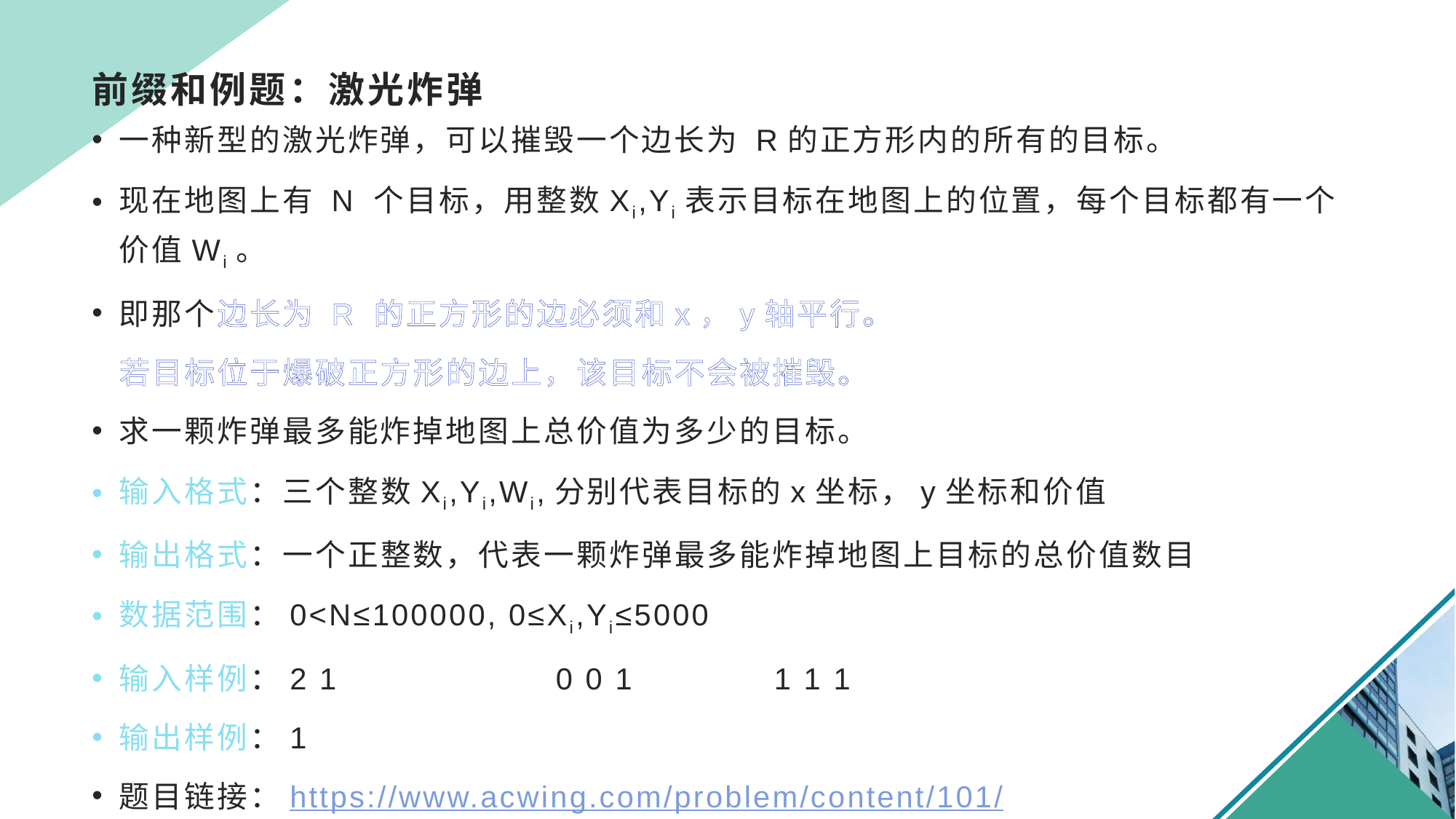

# 前缀和例题：激光炸弹
一种新型的激光炸弹，可以摧毁一个边长为 R的正方形内的所有的目标。
现在地图上有 N 个目标，用整数Xi,Yi表示目标在地图上的位置，每个目标都有一个价值Wi。
即那个边长为 R 的正方形的边必须和x，y轴平行。
若目标位于爆破正方形的边上，该目标不会被摧毁。
求一颗炸弹最多能炸掉地图上总价值为多少的目标。
输入格式：三个整数Xi,Yi,Wi,分别代表目标的x坐标，y坐标和价值
输出格式：一个正整数，代表一颗炸弹最多能炸掉地图上目标的总价值数目
数据范围：0<N≤100000, 0≤Xi,Yi≤5000
输入样例：2 1		0 0 1		1 1 1
输出样例：1
题目链接：https://www.acwing.com/problem/content/101/
21